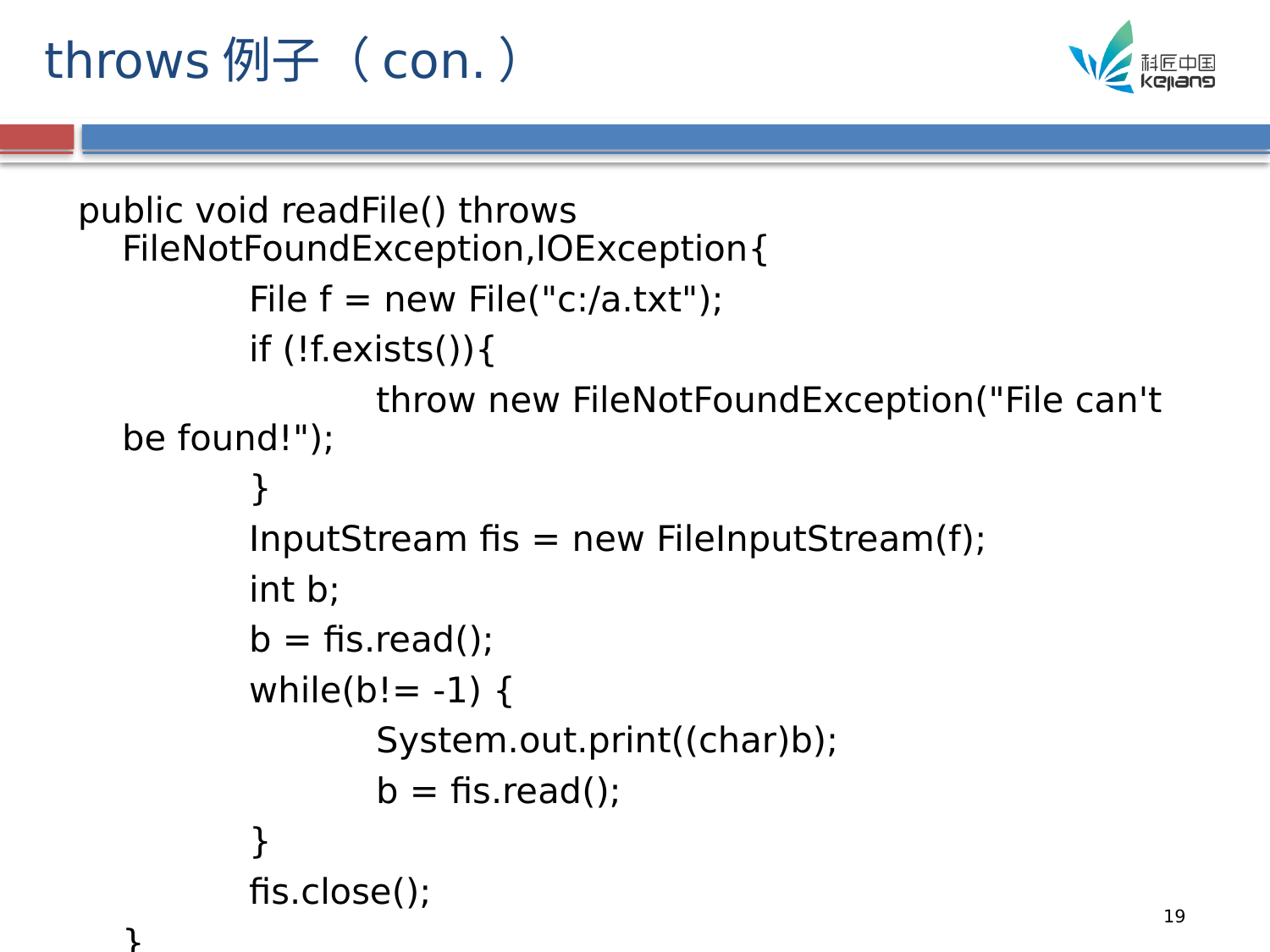

# throws例子（con.）
public void readFile() throws FileNotFoundException,IOException{
		File f = new File("c:/a.txt");
		if (!f.exists()){
			throw new FileNotFoundException("File can't be found!");
		}
		InputStream fis = new FileInputStream(f);
		int b;
		b = fis.read();
		while(b!= -1) {
			System.out.print((char)b);
			b = fis.read();
		}
		fis.close();
	}
19